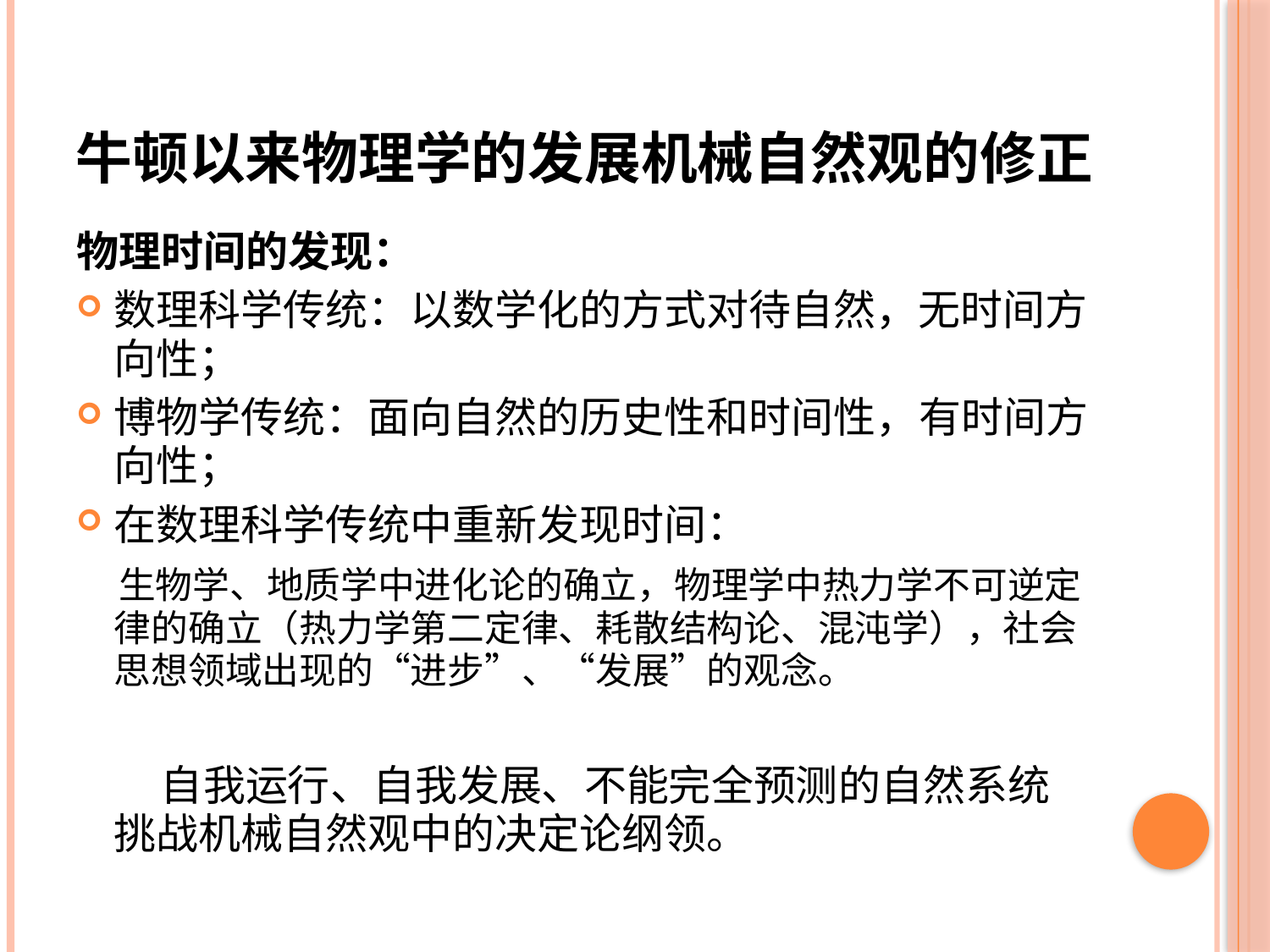

# 牛顿以来物理学的发展机械自然观的修正
物理时间的发现：
数理科学传统：以数学化的方式对待自然，无时间方向性；
博物学传统：面向自然的历史性和时间性，有时间方向性；
在数理科学传统中重新发现时间：
　生物学、地质学中进化论的确立，物理学中热力学不可逆定律的确立（热力学第二定律、耗散结构论、混沌学），社会思想领域出现的“进步”、“发展”的观念。

　　自我运行、自我发展、不能完全预测的自然系统挑战机械自然观中的决定论纲领。